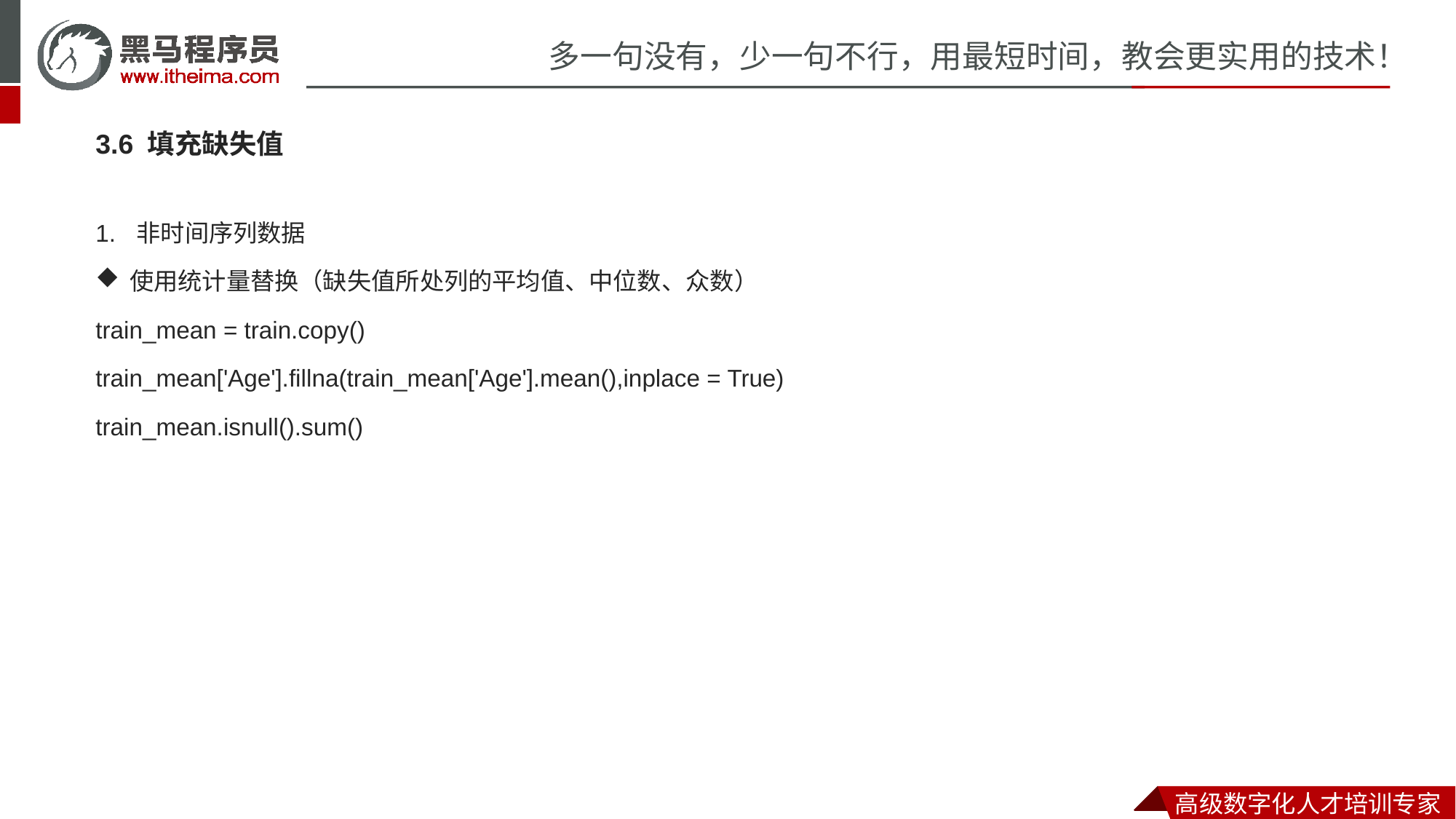

3.6 填充缺失值
非时间序列数据
使用统计量替换（缺失值所处列的平均值、中位数、众数）
train_mean = train.copy()
train_mean['Age'].fillna(train_mean['Age'].mean(),inplace = True)
train_mean.isnull().sum()